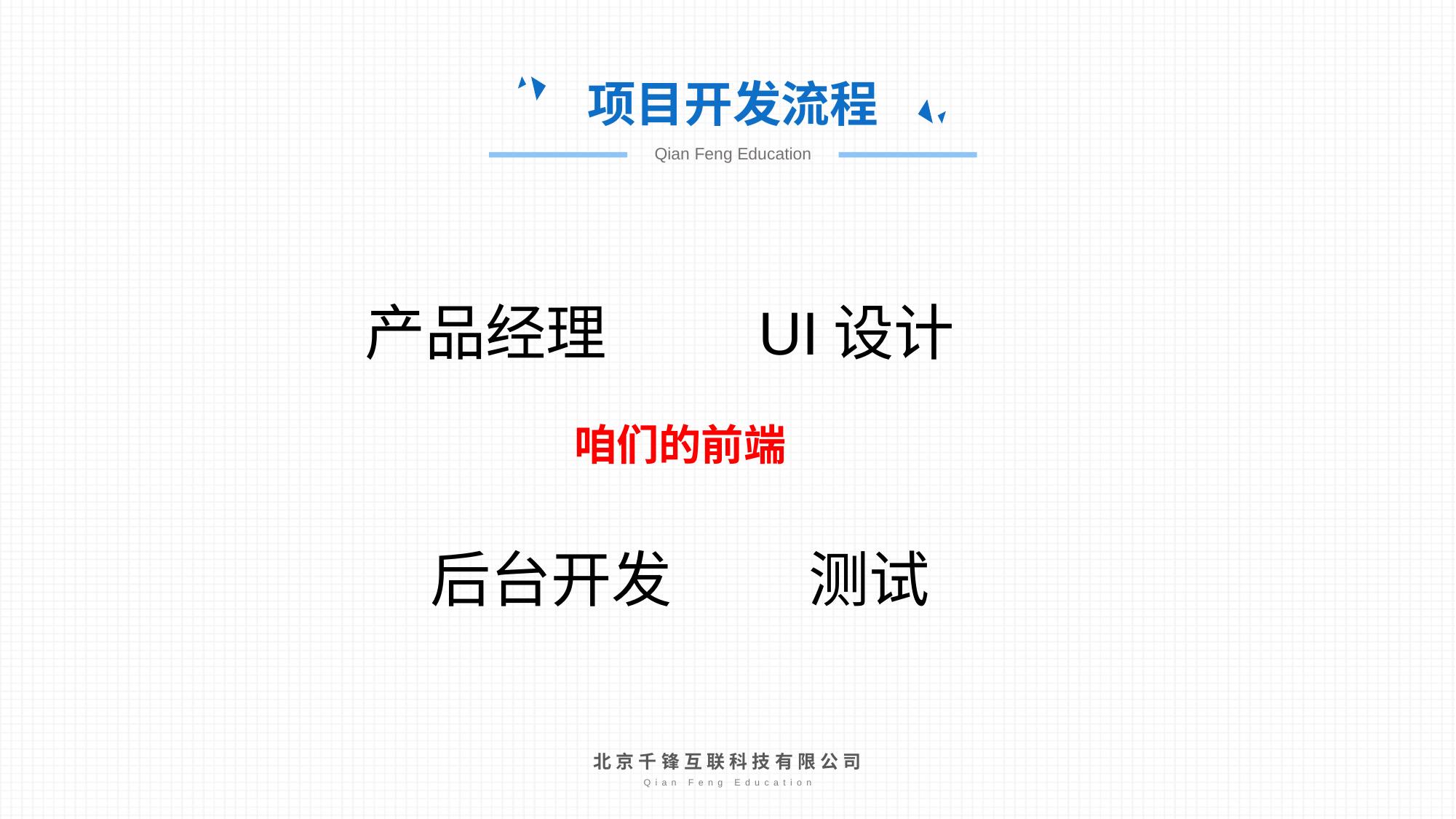

项目开发流程

Qian Feng Education

产品经理          UI设计
咱们的前端
后台开发          测试
北京千锋互联科技有限公司
Qian Feng Education